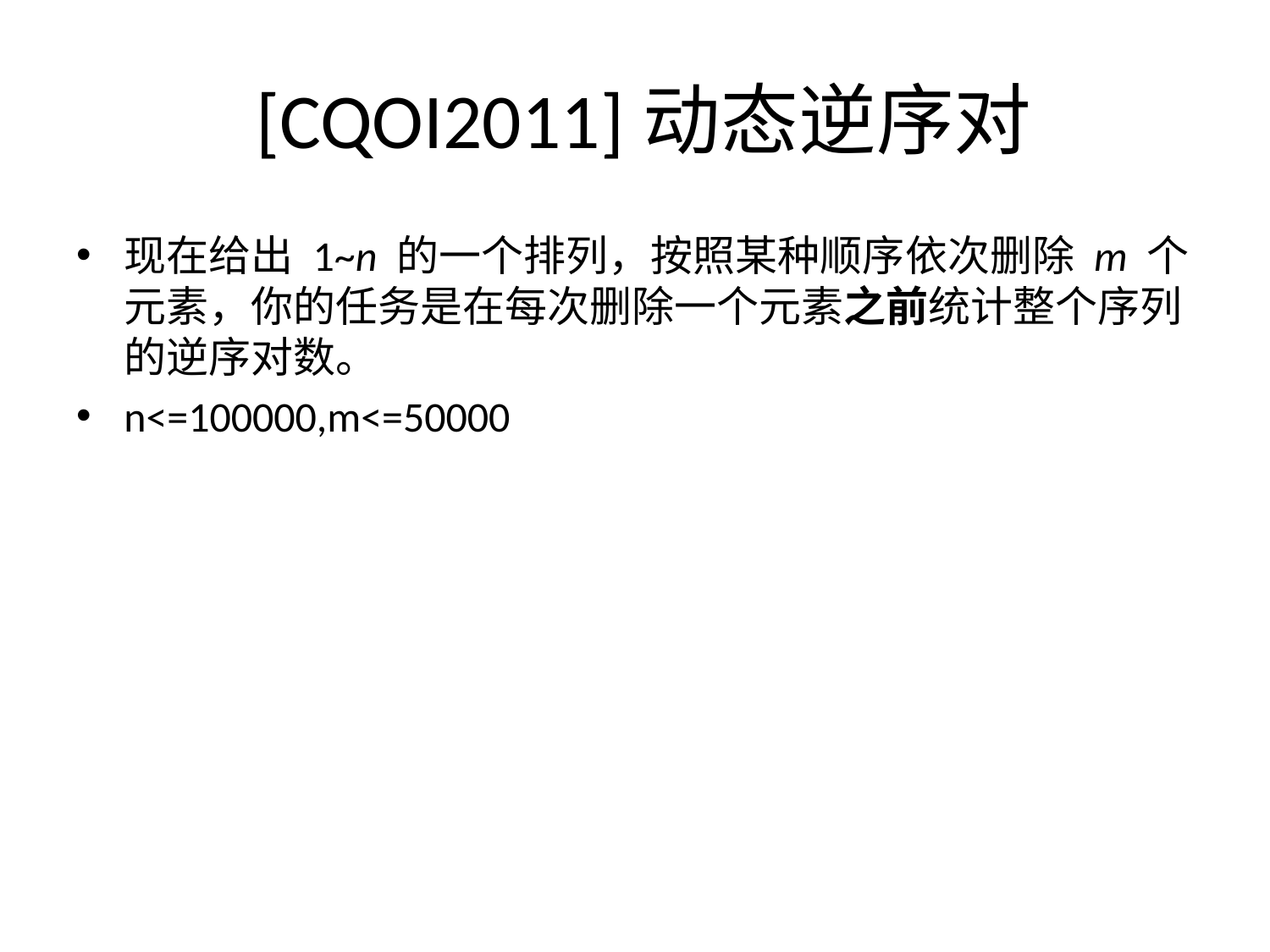

# [CQOI2011]动态逆序对
现在给出 1~n 的一个排列，按照某种顺序依次删除 m 个元素，你的任务是在每次删除一个元素之前统计整个序列的逆序对数。
n<=100000,m<=50000